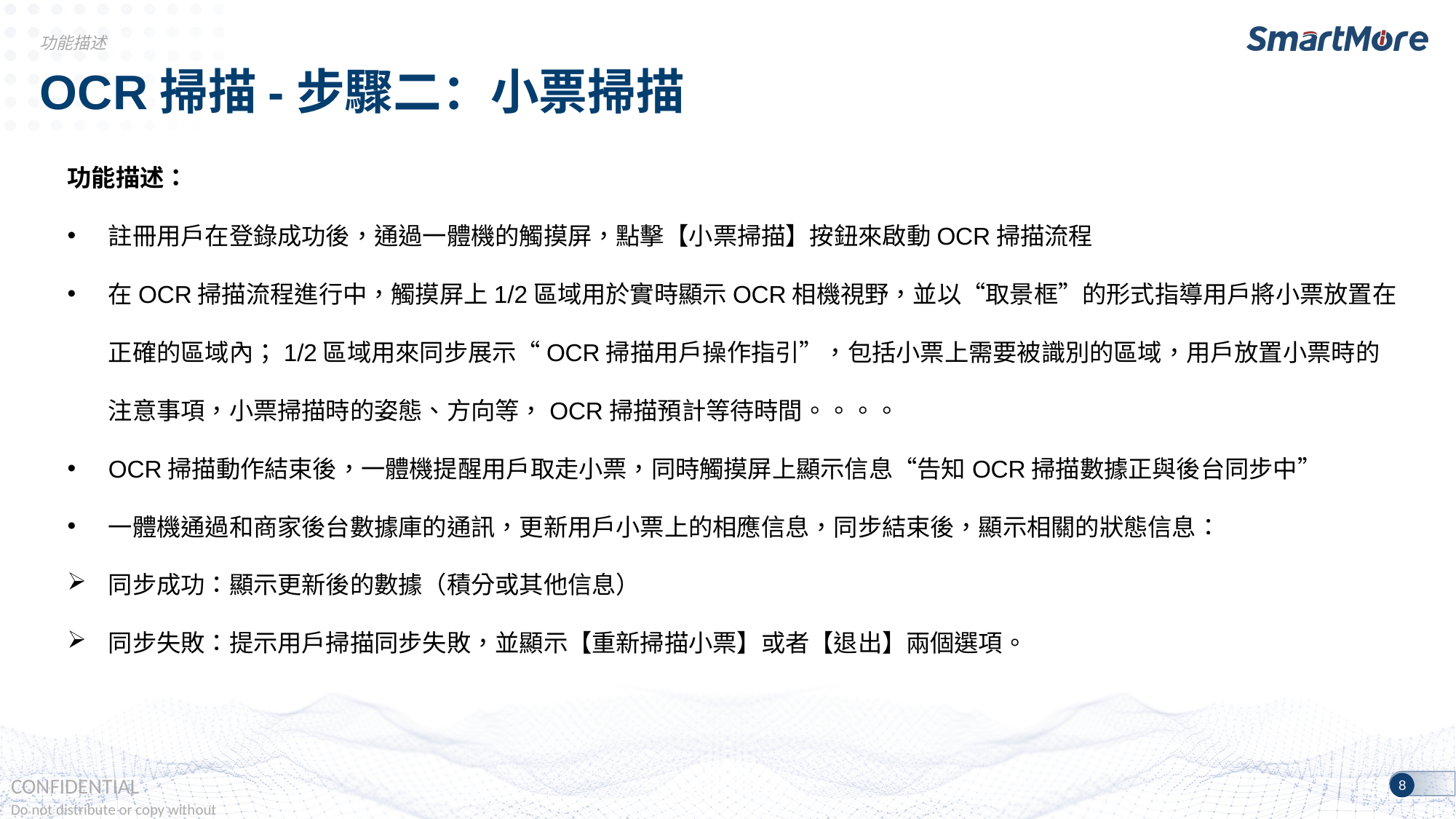

功能描述
OCR掃描-步驟二：小票掃描
功能描述：
註冊用戶在登錄成功後，通過一體機的觸摸屏，點擊【小票掃描】按鈕來啟動OCR掃描流程
在OCR掃描流程進行中，觸摸屏上1/2區域用於實時顯示OCR相機視野，並以“取景框”的形式指導用戶將小票放置在正確的區域內；1/2區域用來同步展示“OCR掃描用戶操作指引”，包括小票上需要被識別的區域，用戶放置小票時的注意事項，小票掃描時的姿態、方向等，OCR掃描預計等待時間。。。。
OCR掃描動作結束後，一體機提醒用戶取走小票，同時觸摸屏上顯示信息“告知OCR掃描數據正與後台同步中”
一體機通過和商家後台數據庫的通訊，更新用戶小票上的相應信息，同步結束後，顯示相關的狀態信息：
同步成功：顯示更新後的數據（積分或其他信息）
同步失敗：提示用戶掃描同步失敗，並顯示【重新掃描小票】或者【退出】兩個選項。